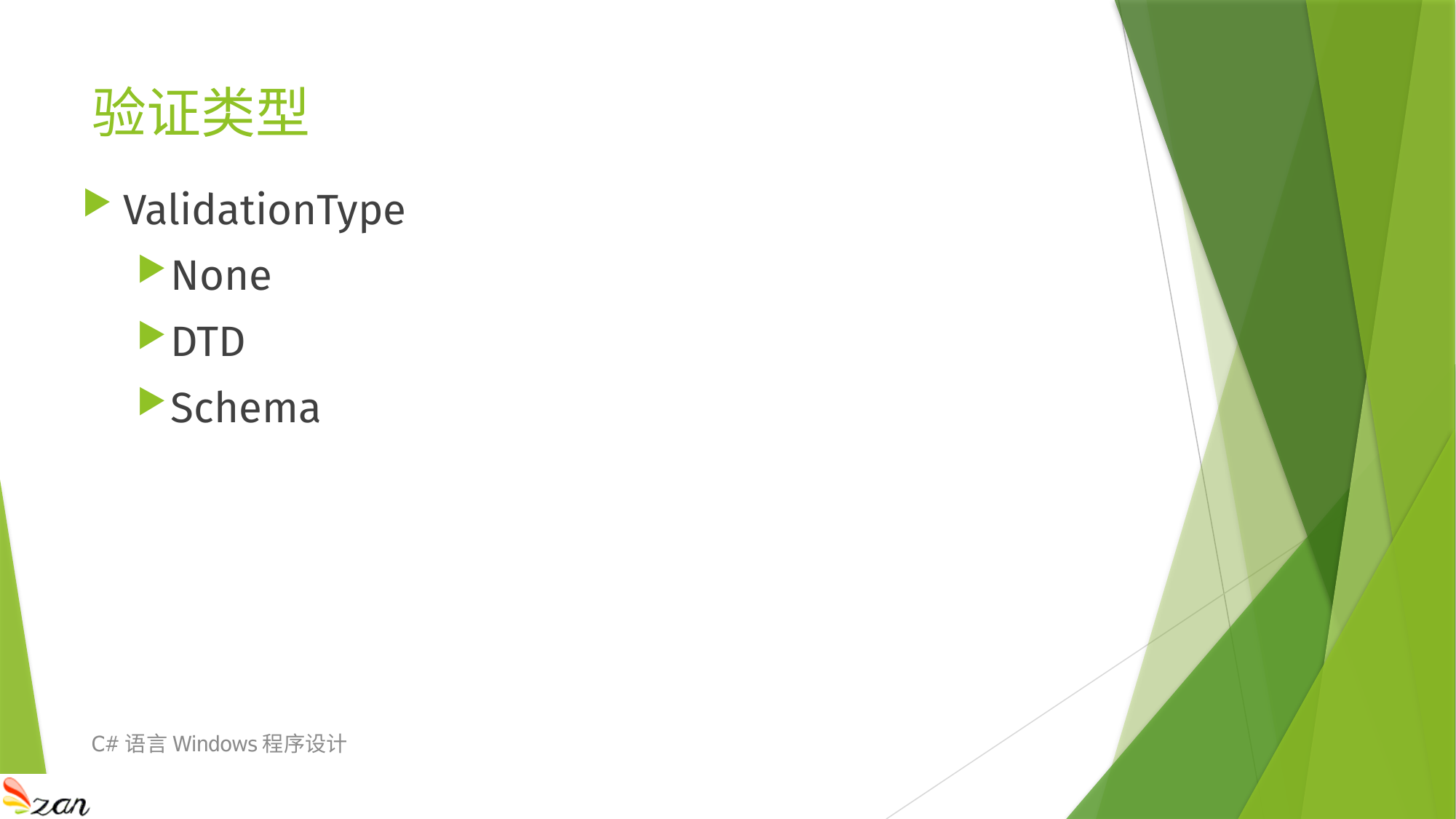

# 验证类型
ValidationType
None
DTD
Schema
C#语言Windows程序设计